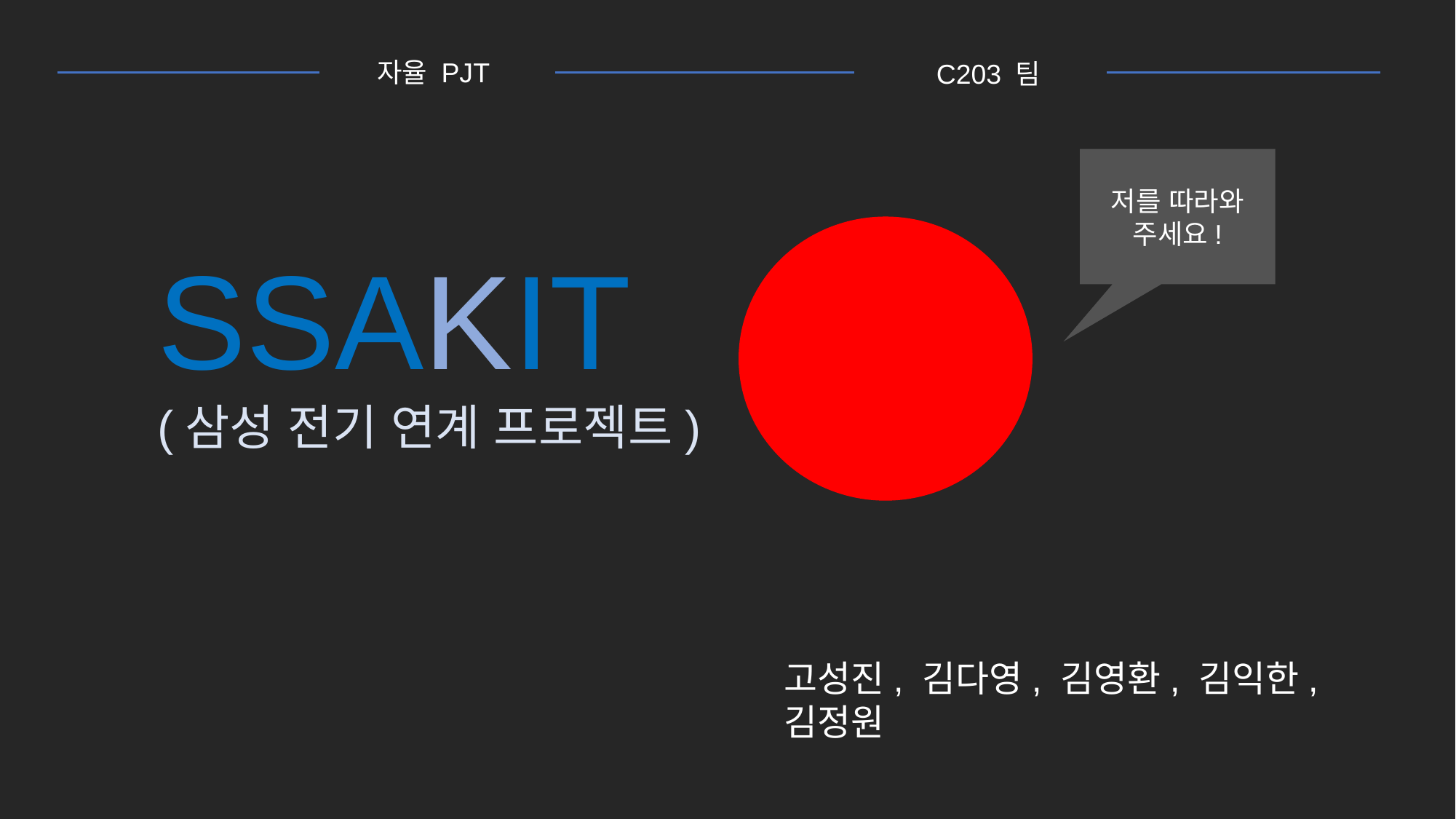

자율 PJT
C203 팀
저를 따라와 주세요!

SSAKIT
(삼성 전기 연계 프로젝트)
고성진, 김다영, 김영환, 김익한, 김정원

Index

    SSAKIT 개발 배경
머신러닝 및 Classification
개발 배경
와이어 프레임

    SSAKIT 소개 및 시연영상
기술 스택
SSAKIT 소개
핵심 기능
시연 영상